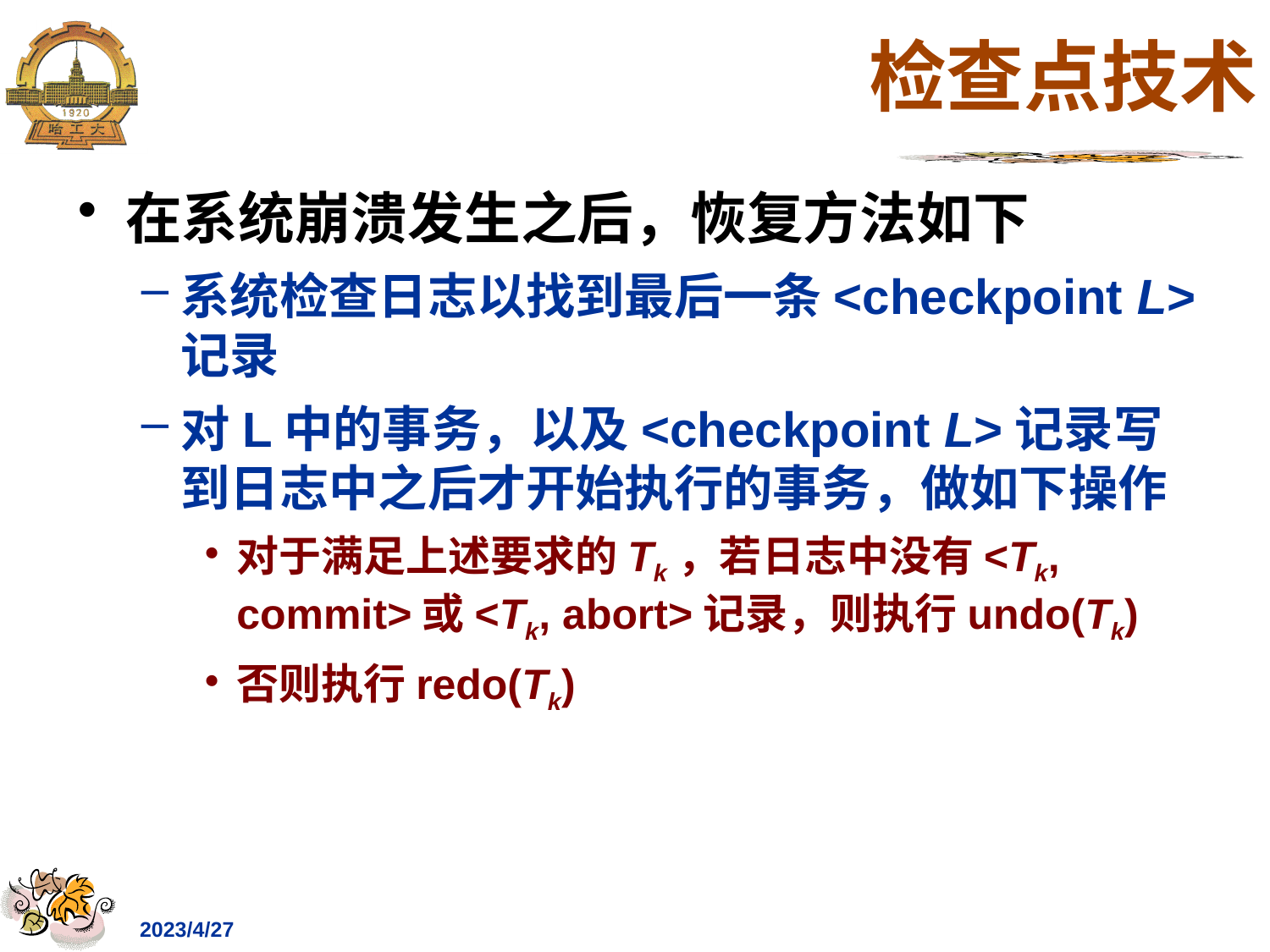

# 检查点技术
在系统崩溃发生之后，恢复方法如下
系统检查日志以找到最后一条<checkpoint L>记录
对L中的事务，以及<checkpoint L>记录写到日志中之后才开始执行的事务，做如下操作
对于满足上述要求的Tk，若日志中没有<Tk, commit>或<Tk, abort>记录，则执行undo(Tk)
否则执行redo(Tk)

2023/4/27